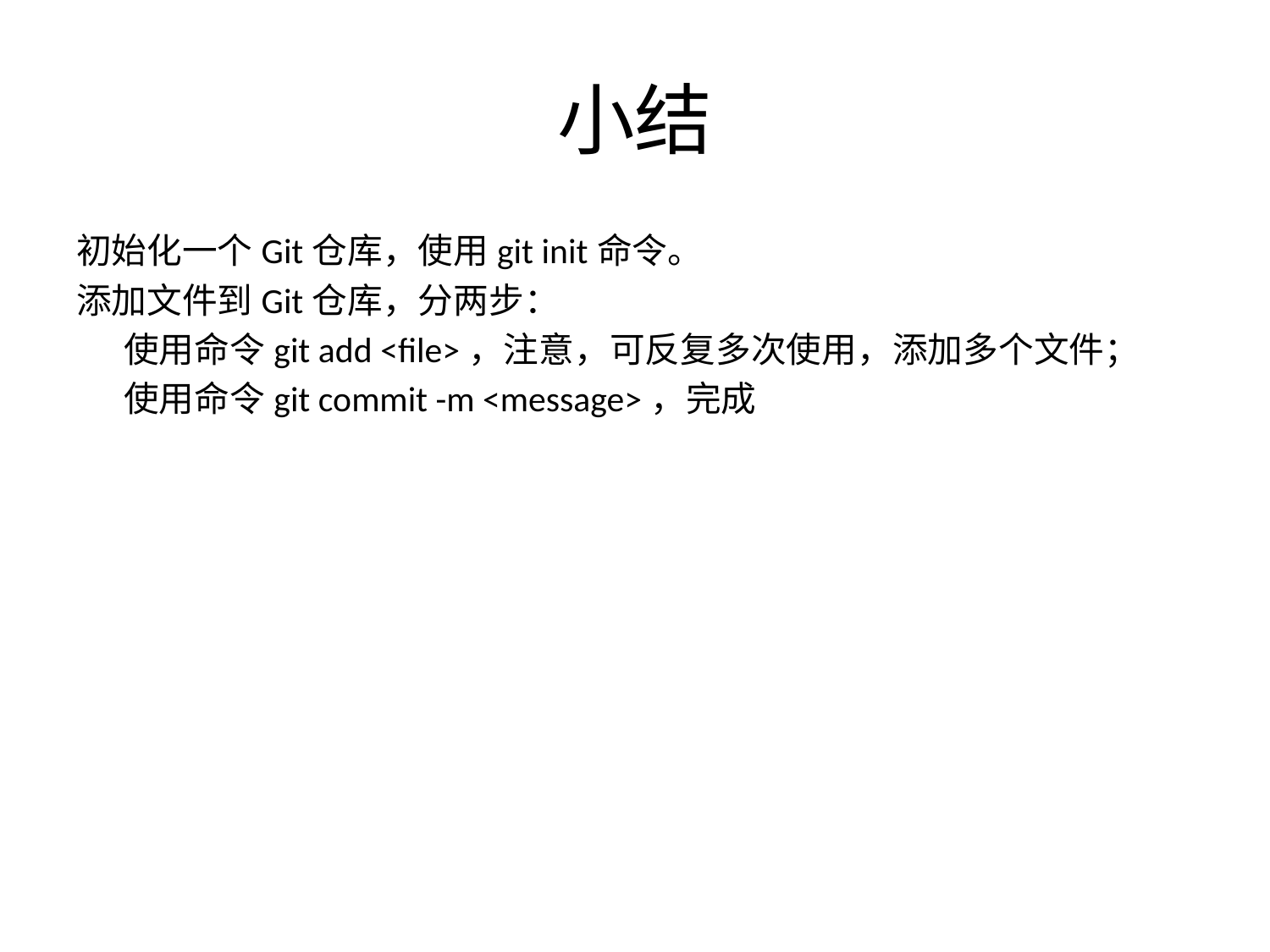

# 小结
初始化一个Git仓库，使用git init命令。
添加文件到Git仓库，分两步：
	使用命令git add <file>，注意，可反复多次使用，添加多个文件；
	使用命令git commit -m <message>，完成